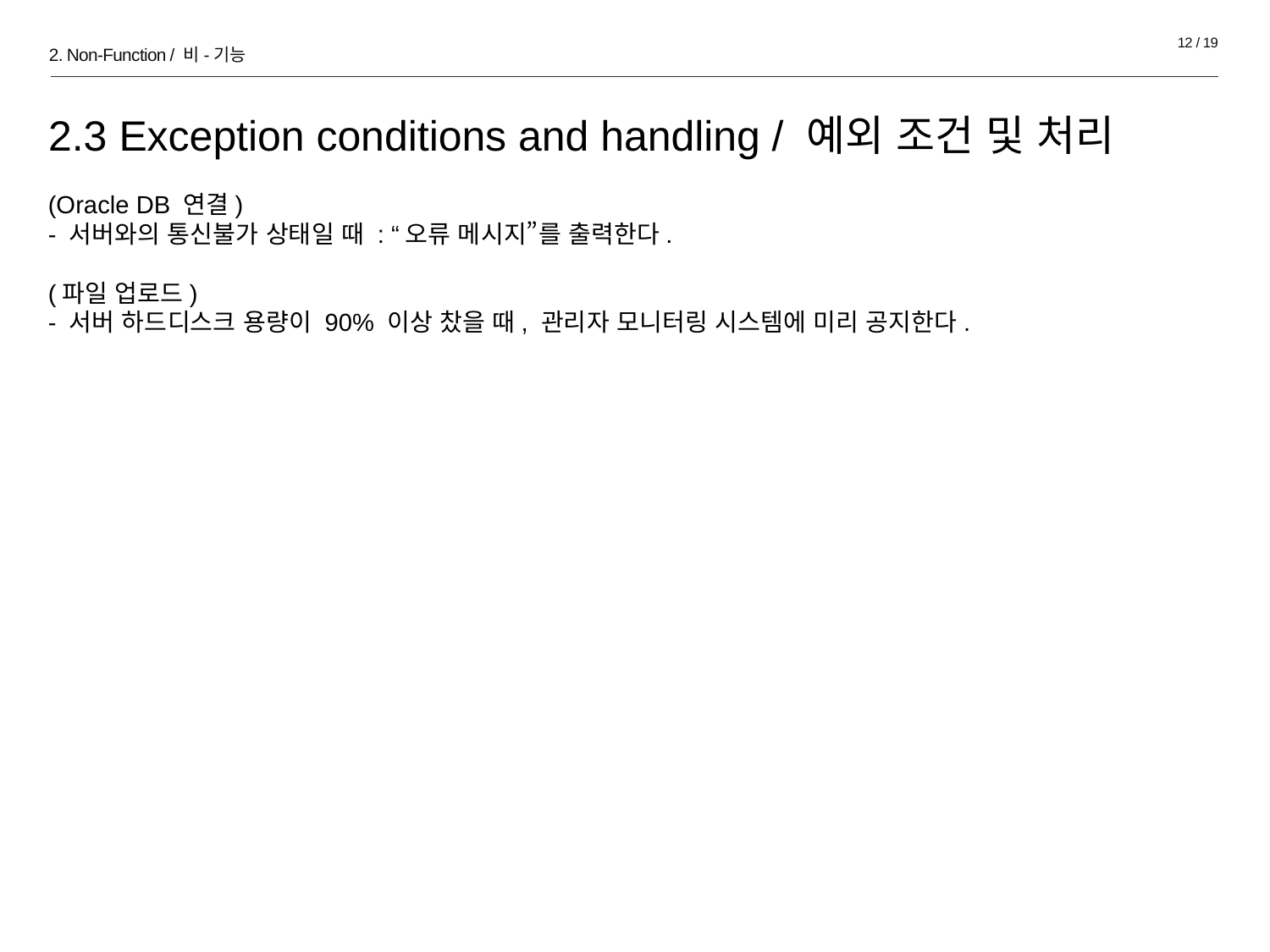

12 / 19
2. Non-Function / 비-기능
# 2.3 Exception conditions and handling / 예외 조건 및 처리
(Oracle DB 연결)
- 서버와의 통신불가 상태일 때 : “오류 메시지”를 출력한다.

(파일 업로드)
- 서버 하드디스크 용량이 90% 이상 찼을 때, 관리자 모니터링 시스템에 미리 공지한다.